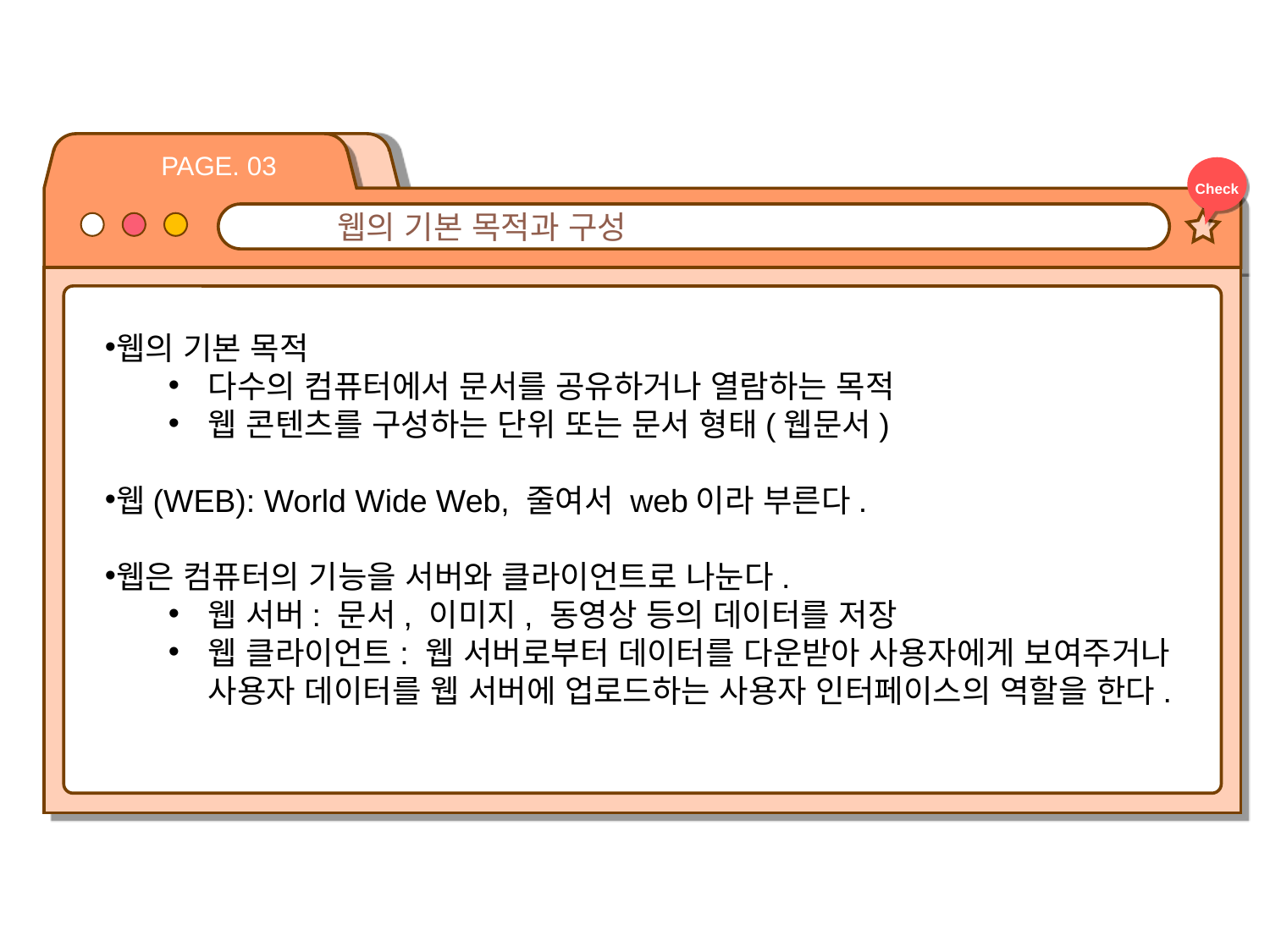

PAGE. 03
Check
🖥️ 웹의 기본 목적과 구성

웹의 기본 목적
다수의 컴퓨터에서 문서를 공유하거나 열람하는 목적
웹 콘텐츠를 구성하는 단위 또는 문서 형태(웹문서)

웹(WEB): World Wide Web, 줄여서 web이라 부른다.

웹은 컴퓨터의 기능을 서버와 클라이언트로 나눈다.
웹 서버: 문서, 이미지, 동영상 등의 데이터를 저장
웹 클라이언트: 웹 서버로부터 데이터를 다운받아 사용자에게 보여주거나 사용자 데이터를 웹 서버에 업로드하는 사용자 인터페이스의 역할을 한다.